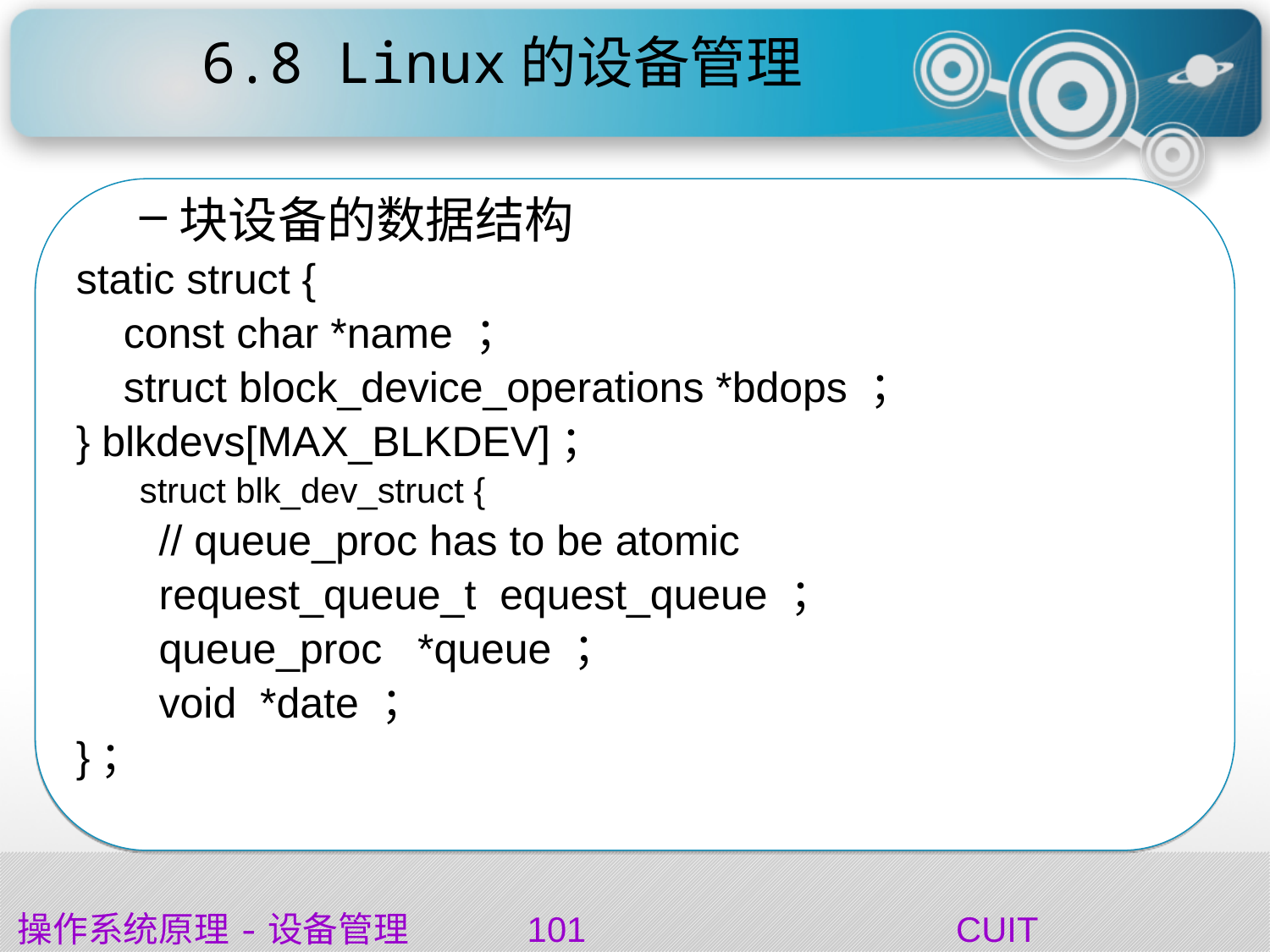

# 6.8 Linux的设备管理
块设备的数据结构
static struct {
    const char *name ；
    struct block_device_operations *bdops ；
} blkdevs[MAX_BLKDEV]；
struct blk_dev_struct {
       // queue_proc has to be atomic
       request_queue_t  equest_queue ；
       queue_proc   *queue ；
       void  *date ；
}；